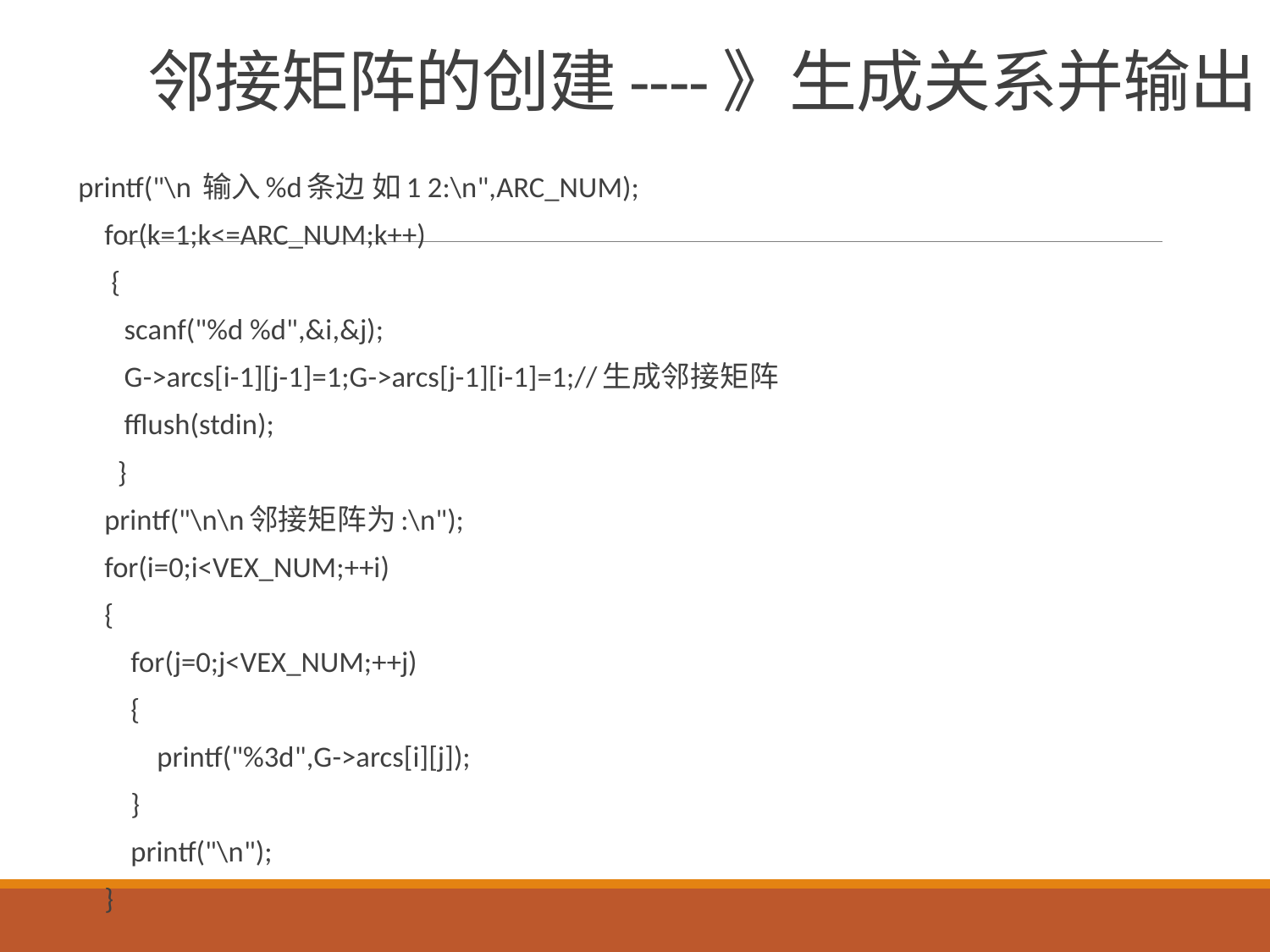

# 邻接矩阵的创建----》生成关系并输出
printf("\n 输入%d条边 如1 2:\n",ARC_NUM);
    for(k=1;k<=ARC_NUM;k++)
     {
       scanf("%d %d",&i,&j);
       G->arcs[i-1][j-1]=1;G->arcs[j-1][i-1]=1;//生成邻接矩阵
       fflush(stdin);
      }
    printf("\n\n邻接矩阵为:\n");
    for(i=0;i<VEX_NUM;++i)
    {
        for(j=0;j<VEX_NUM;++j)
        {
            printf("%3d",G->arcs[i][j]);
        }
        printf("\n");
    }